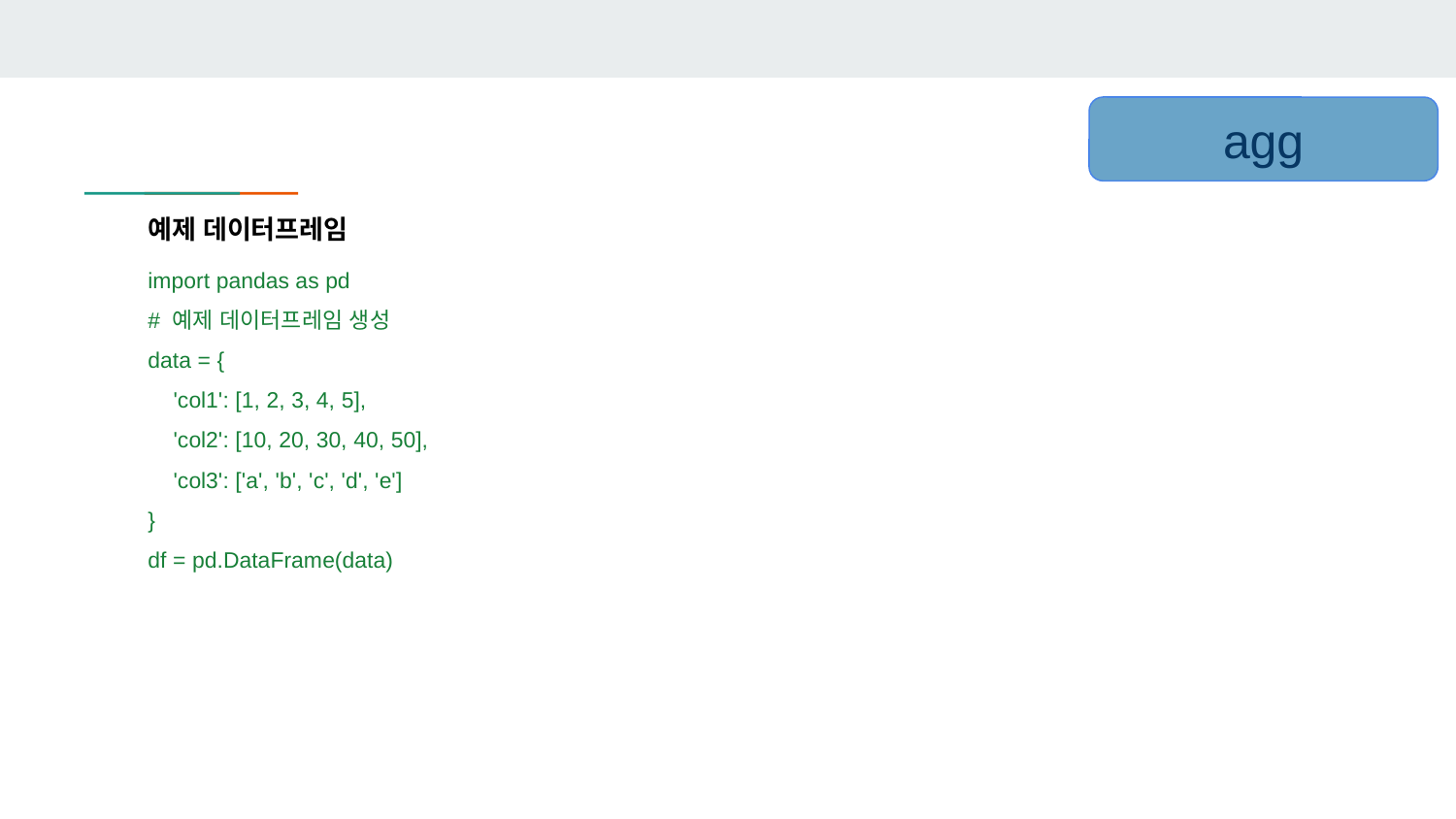

agg
예제 데이터프레임
import pandas as pd
# 예제 데이터프레임 생성
data = {
    'col1': [1, 2, 3, 4, 5],
    'col2': [10, 20, 30, 40, 50],
    'col3': ['a', 'b', 'c', 'd', 'e']
}
df = pd.DataFrame(data)